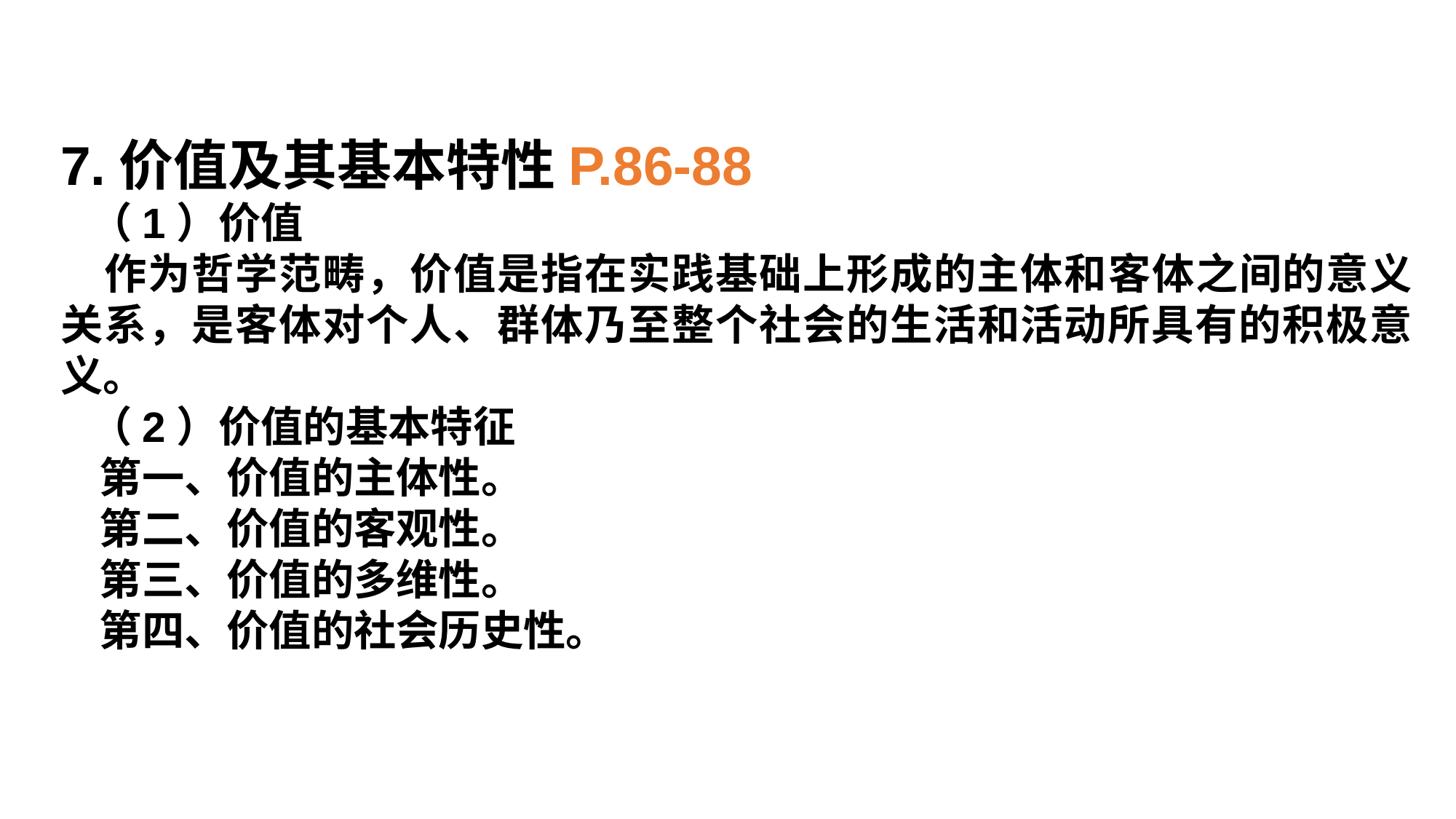

7.价值及其基本特性P.86-88
  （1）价值
   作为哲学范畴，价值是指在实践基础上形成的主体和客体之间的意义关系，是客体对个人、群体乃至整个社会的生活和活动所具有的积极意义。
  （2）价值的基本特征
   第一、价值的主体性。
   第二、价值的客观性。
   第三、价值的多维性。
   第四、价值的社会历史性。